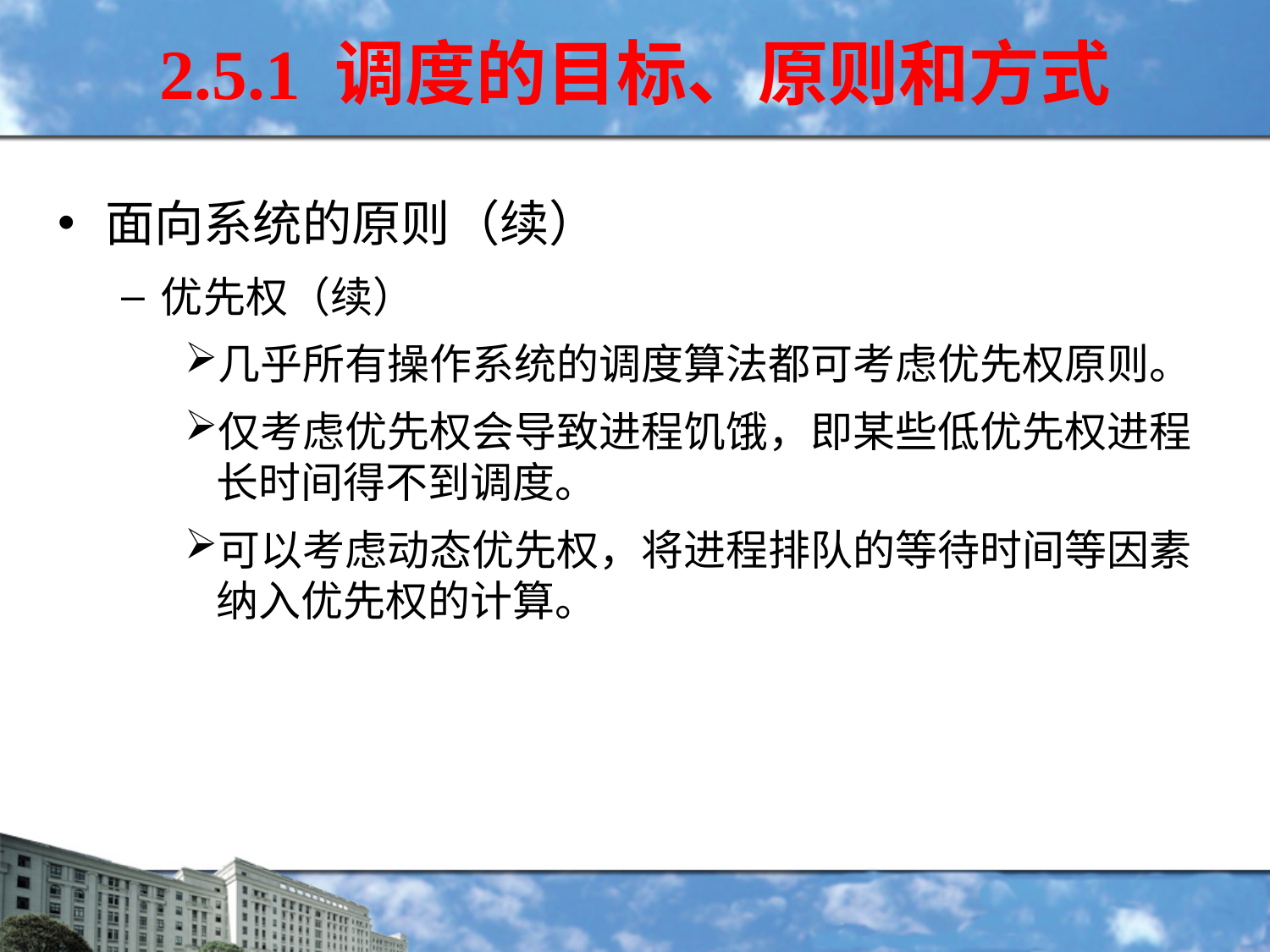

2.5.1 调度的目标、原则和方式
面向系统的原则（续）
优先权（续）
几乎所有操作系统的调度算法都可考虑优先权原则。
仅考虑优先权会导致进程饥饿，即某些低优先权进程长时间得不到调度。
可以考虑动态优先权，将进程排队的等待时间等因素纳入优先权的计算。